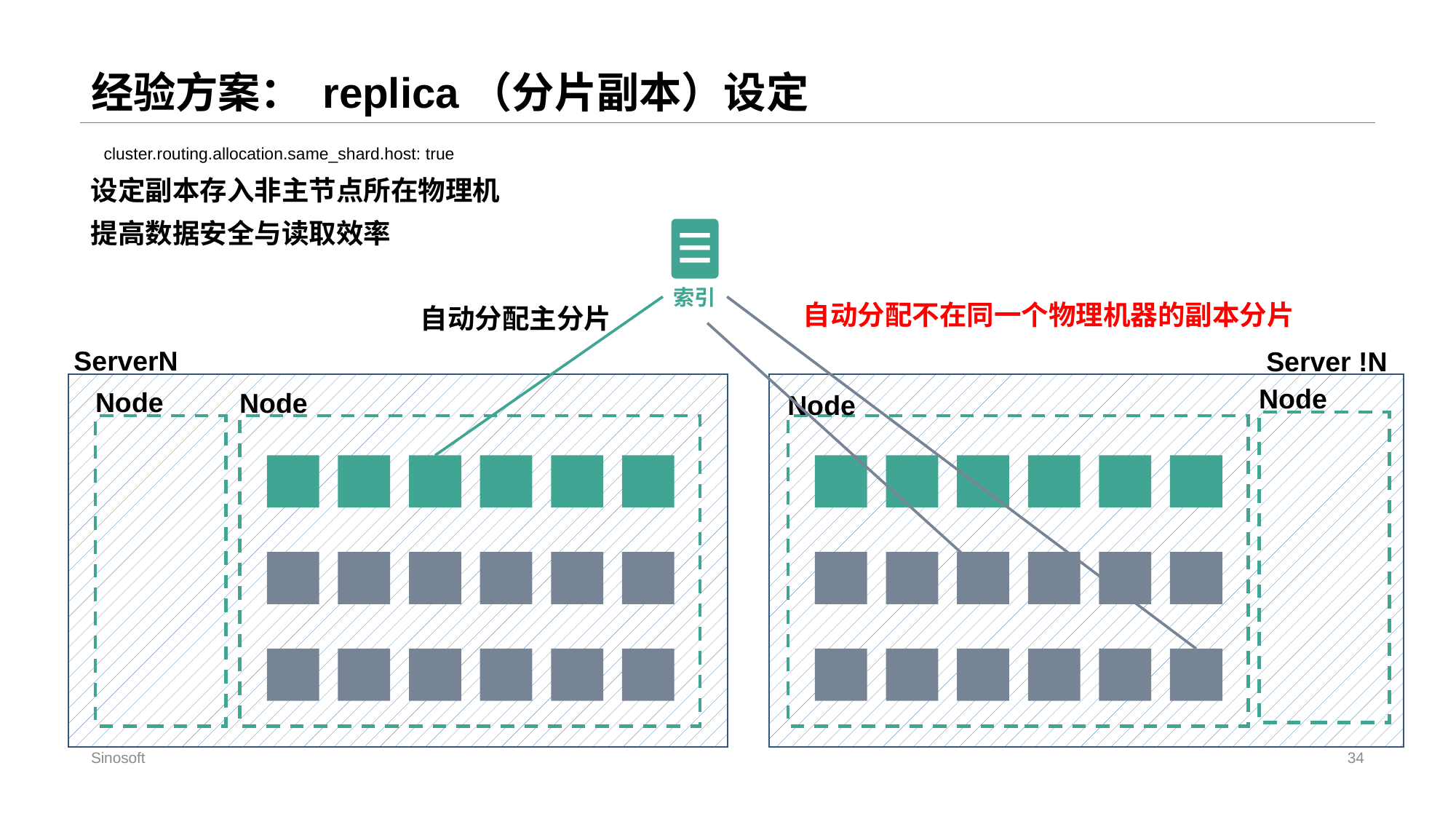

# 经验方案： replica（分片副本）设定
cluster.routing.allocation.same_shard.host: true
设定副本存入非主节点所在物理机
提高数据安全与读取效率

索引
自动分配不在同一个物理机器的副本分片
自动分配主分片
ServerN
Server !N
Node
Node
Node
Node

Sinosoft
34